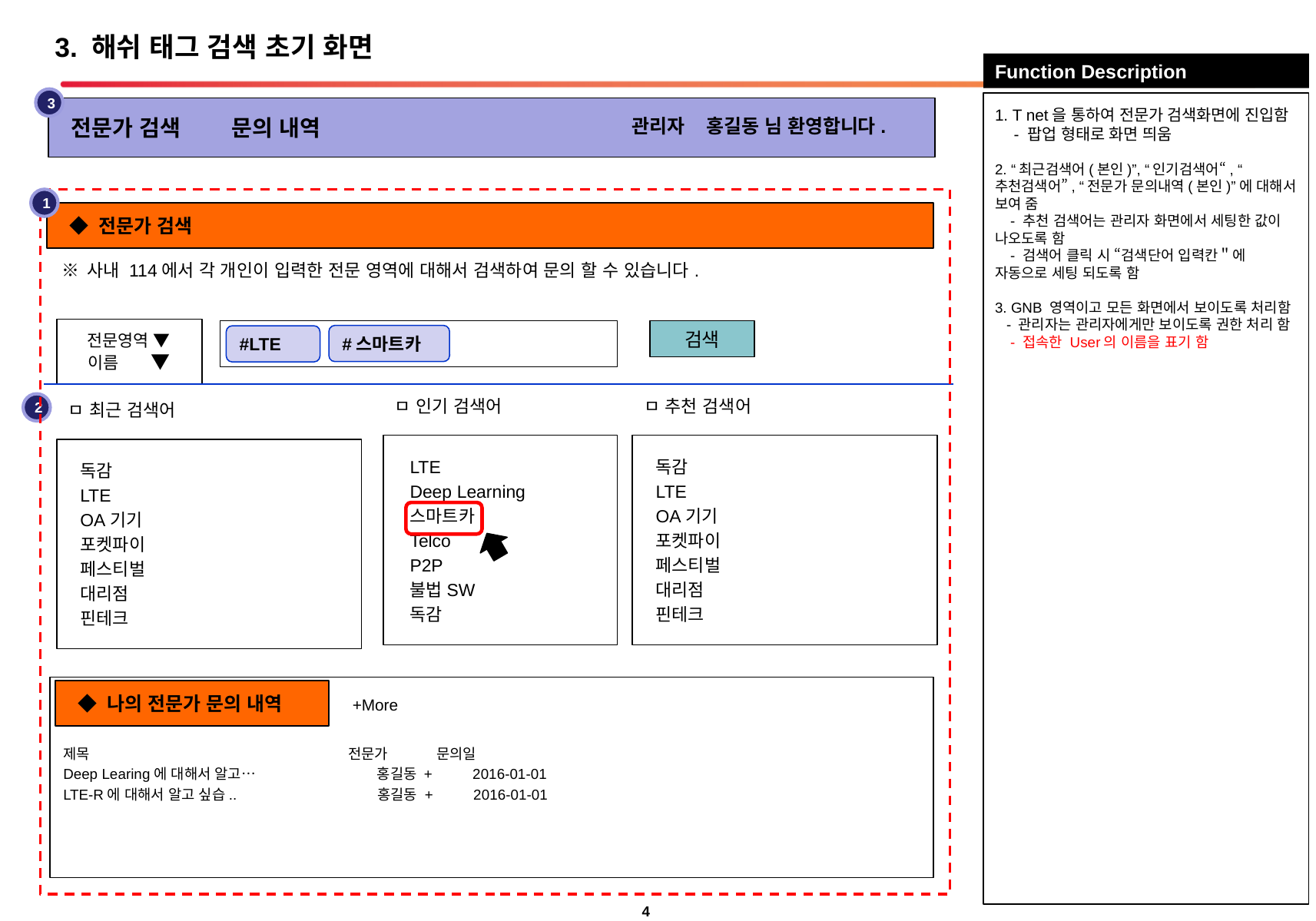

# 3. 해쉬 태그 검색 초기 화면
Function Description
3

전문가 검색        문의 내역
 T net을 통하여 전문가 검색화면에 진입함
 - 팝업 형태로 화면 띄움
2. “최근검색어(본인)”, “인기검색어“, “추천검색어”, “전문가 문의내역(본인)”에 대해서 보여 줌
   - 추천 검색어는 관리자 화면에서 세팅한 값이 나오도록 함
   - 검색어 클릭 시 “검색단어 입력칸＂에 자동으로 세팅 되도록 함
3. GNB 영역이고 모든 화면에서 보이도록 처리함
  - 관리자는 관리자에게만 보이도록 권한 처리 함
   - 접속한 User의 이름을 표기 함

관리자    홍길동 님 환영합니다.
1

◆ 전문가 검색
※ 사내 114에서 각 개인이 입력한 전문 영역에 대해서 검색하여 문의 할 수 있습니다.
 전문영역 ▼
 이름       ▼

검색
#스마트카
#LTE
ㅁ 인기 검색어
ㅁ 추천 검색어
ㅁ 최근 검색어
2

독감
LTE
OA기기
포켓파이
페스티벌
대리점
핀테크
LTE
Deep Learning
스마트카
Telco
P2P
불법SW
독감
독감
LTE
OA기기
포켓파이
페스티벌
대리점
핀테크

◆ 나의 전문가 문의 내역
+More
제목                                                                전문가            문의일
Deep Learing에 대해서 알고…                              홍길동 +          2016-01-01
LTE-R에 대해서 알고 싶습..                                  홍길동 +          2016-01-01